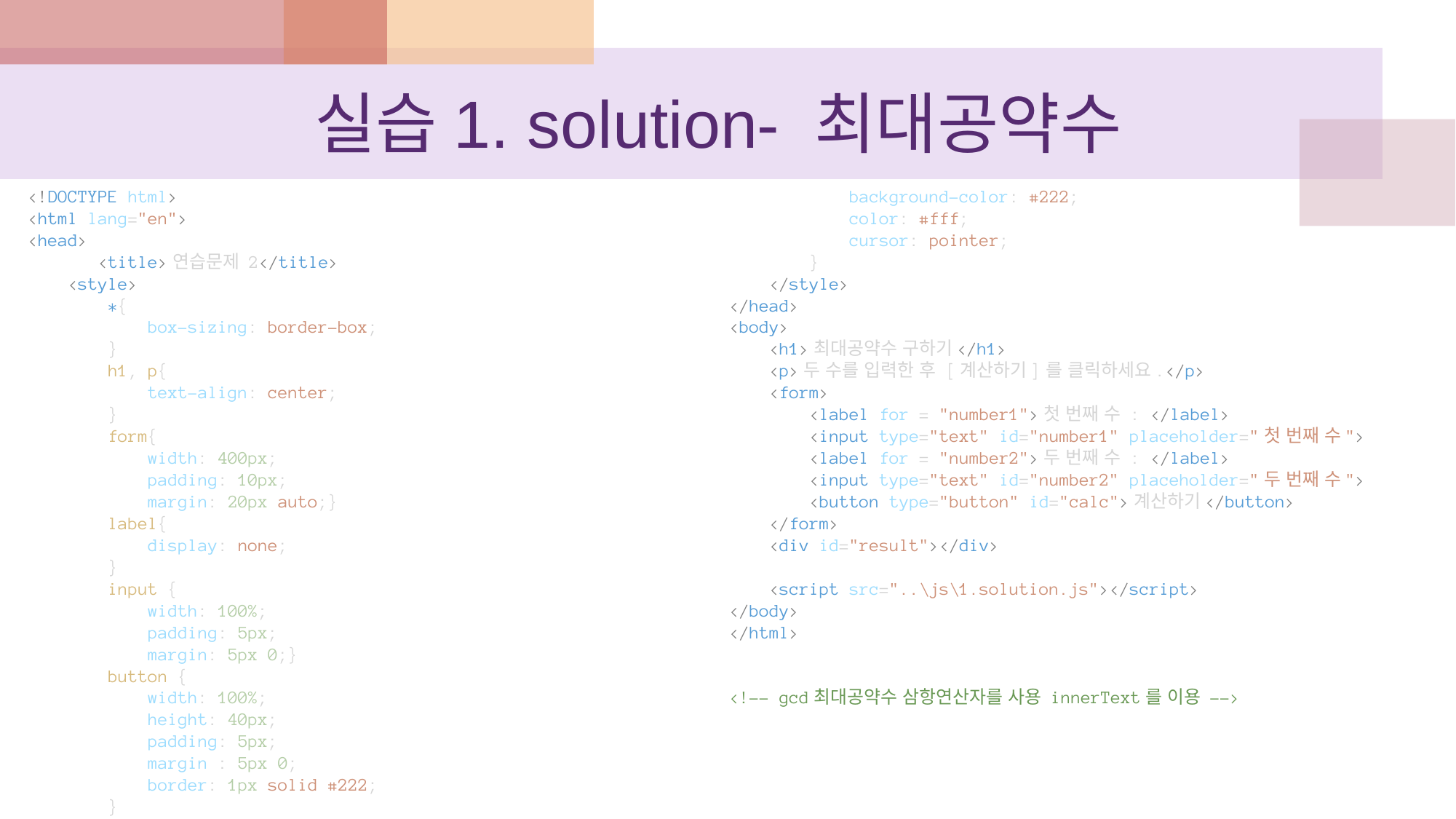

# 실습1. solution- 최대공약수
<!DOCTYPE html>
<html lang="en">
<head>
       <title>연습문제 2</title>
    <style>
        *{
            box-sizing: border-box;
        }
        h1, p{
            text-align: center;
        }
        form{
            width: 400px;
            padding: 10px;
            margin: 20px auto;}
        label{
            display: none;
        }
        input {
            width: 100%;
            padding: 5px;
            margin: 5px 0;}
        button {
            width: 100%;
            height: 40px;
            padding: 5px;
            margin : 5px 0;
            border: 1px solid #222;
        }
        button:hover {
            background-color: #222;
            color: #fff;
            cursor: pointer;
        }
    </style>
</head>
<body>
    <h1>최대공약수 구하기</h1>
    <p>두 수를 입력한 후 [계산하기]를 클릭하세요.</p>
    <form>
        <label for = "number1">첫 번째 수 : </label>
        <input type="text" id="number1" placeholder="첫 번째 수">
        <label for = "number2">두 번째 수 : </label>
        <input type="text" id="number2" placeholder="두 번째 수">
        <button type="button" id="calc">계산하기</button>
    </form>
    <div id="result"></div>
    <script src="..\js\1.solution.js"></script>
</body>
</html>
<!-- gcd최대공약수 삼항연산자를 사용 innerText를 이용 -->